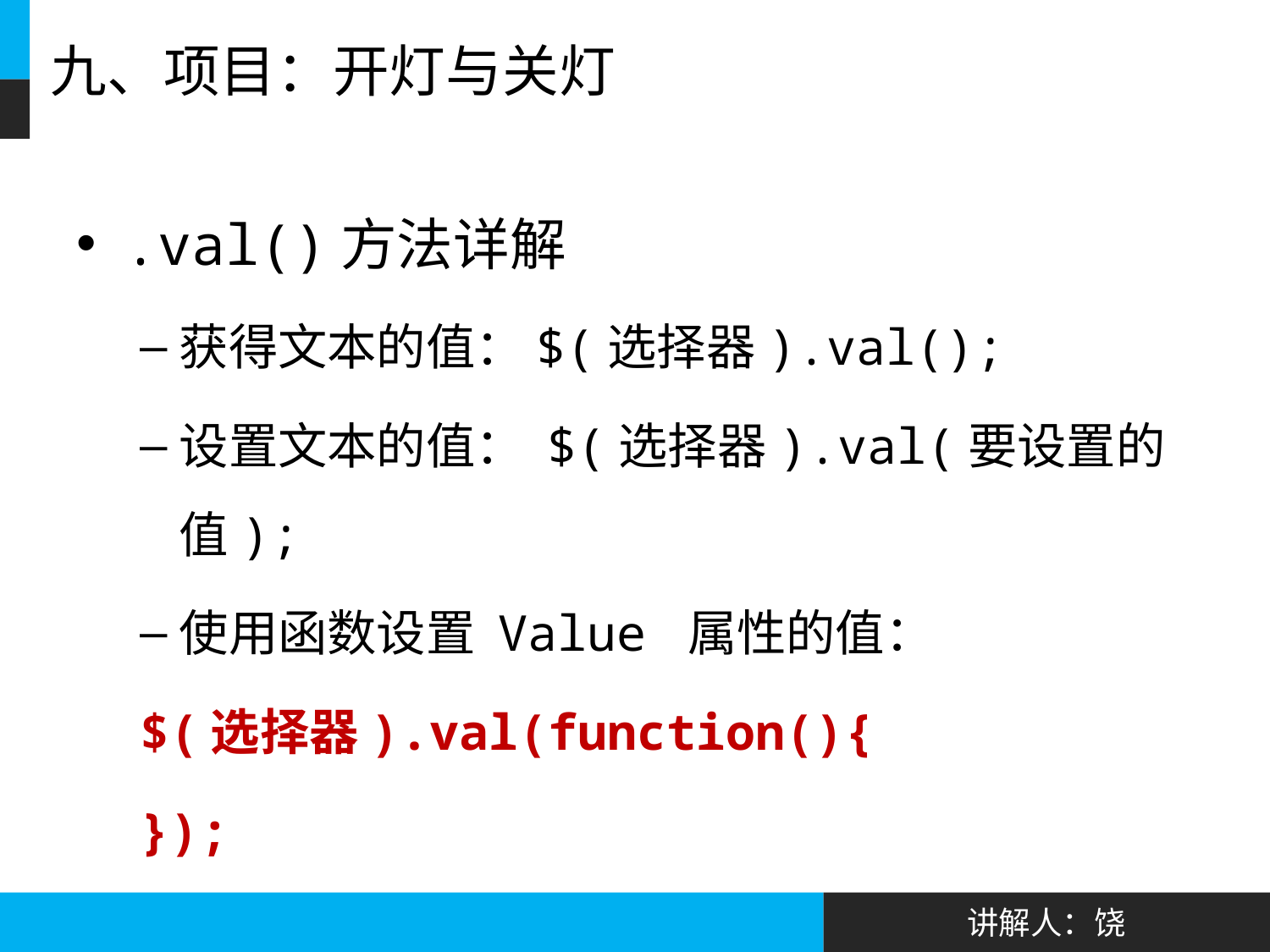

# 九、项目：开灯与关灯
.val()方法详解
获得文本的值：$(选择器).val();
设置文本的值： $(选择器).val(要设置的值);
使用函数设置 Value 属性的值：
$(选择器).val(function(){
});